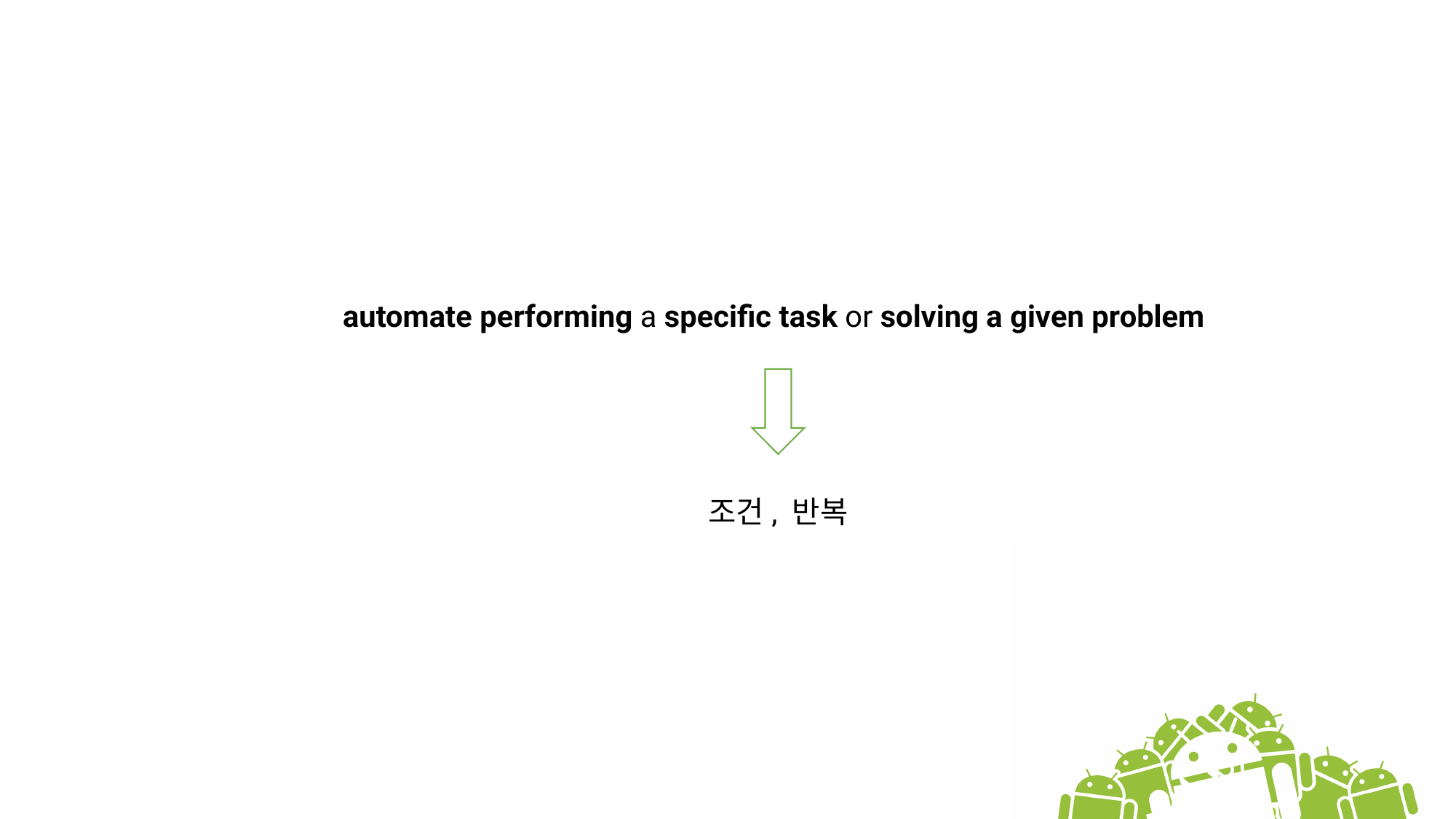

automate performing a specific task or solving a given problem

조건, 반복